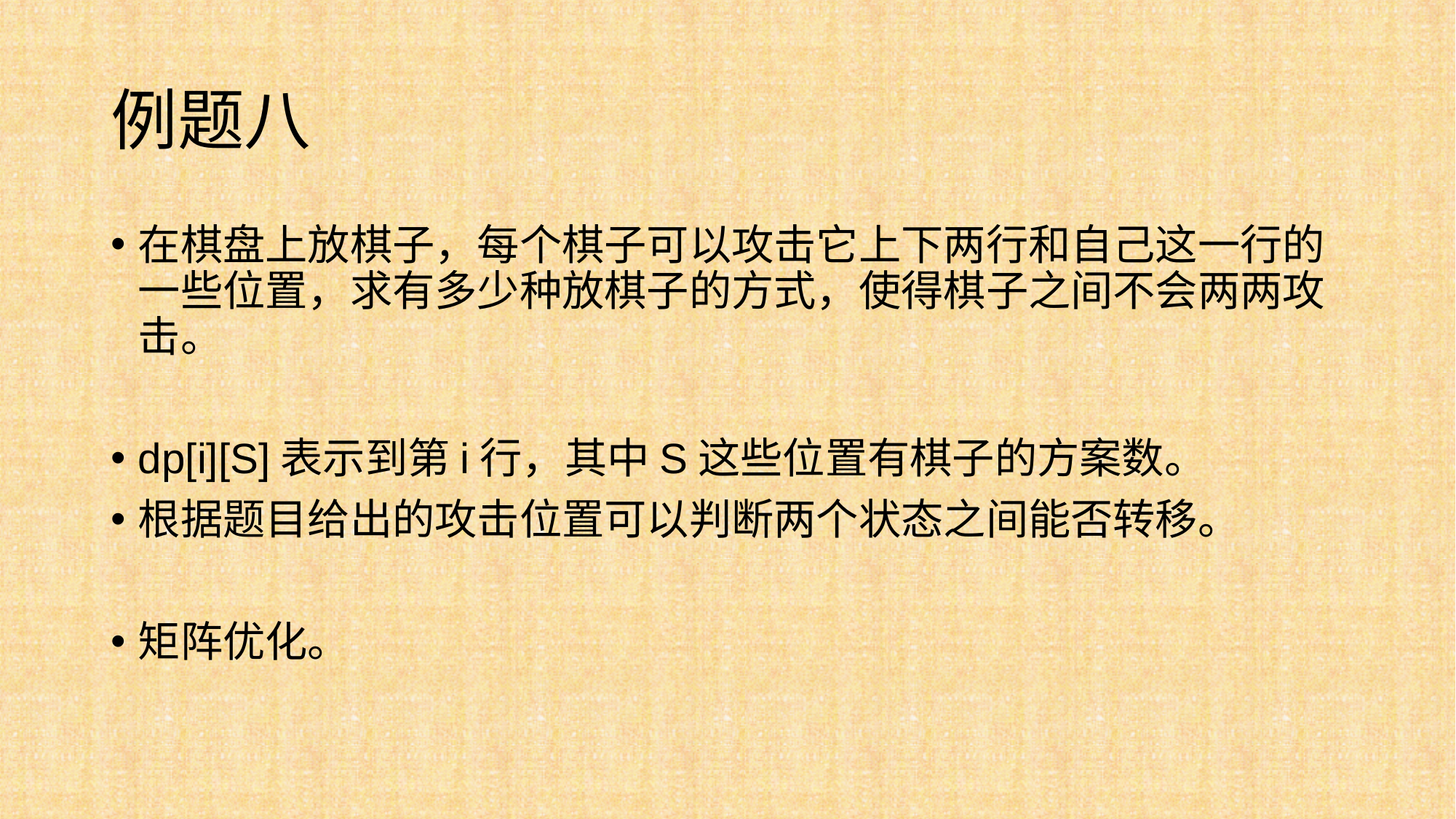

# 例题八
在棋盘上放棋子，每个棋子可以攻击它上下两行和自己这一行的一些位置，求有多少种放棋子的方式，使得棋子之间不会两两攻击。

dp[i][S]表示到第i行，其中S这些位置有棋子的方案数。
根据题目给出的攻击位置可以判断两个状态之间能否转移。

矩阵优化。